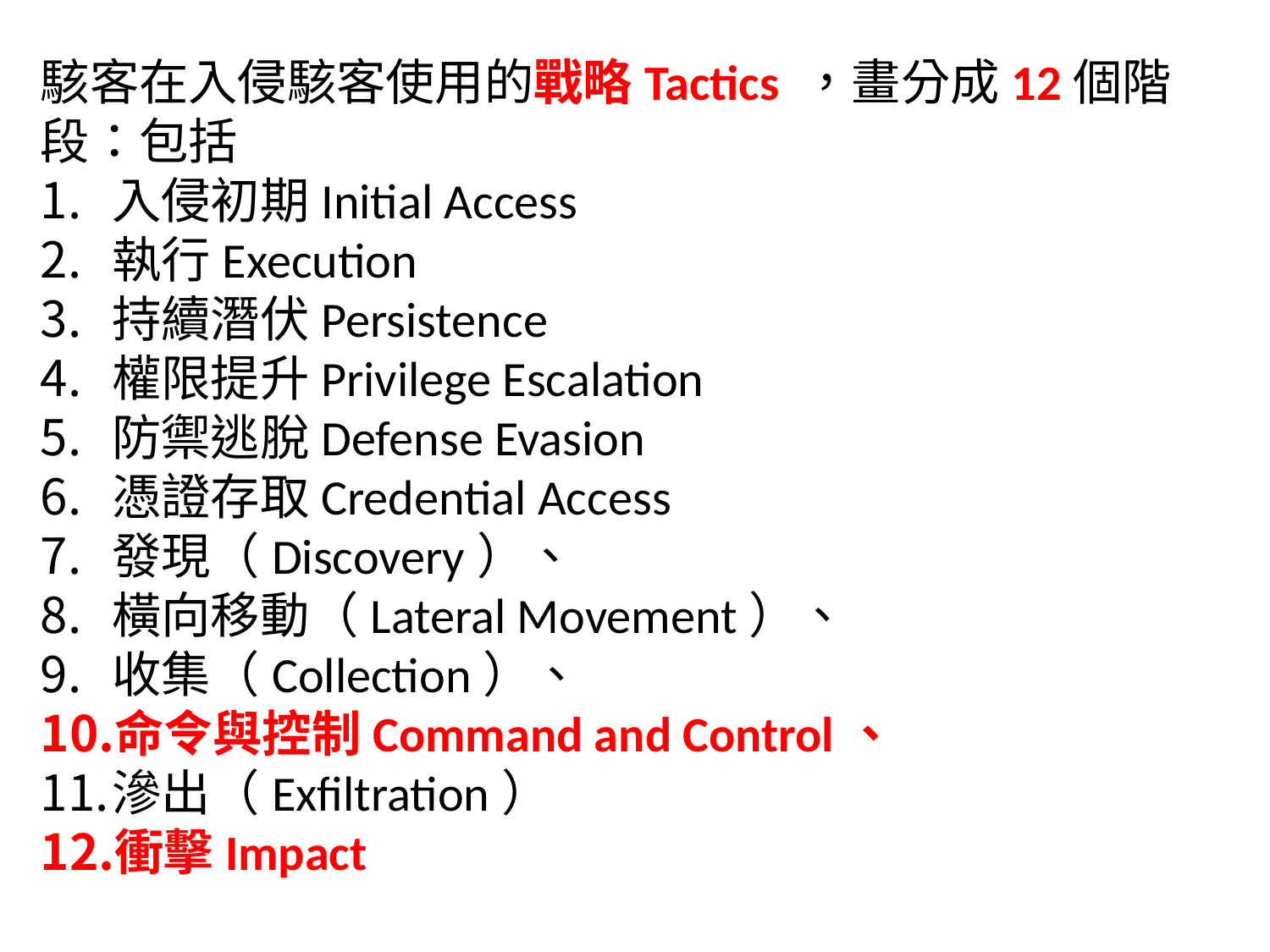

駭客在入侵駭客使用的戰略Tactics ，畫分成12個階段：包括
入侵初期Initial Access
執行Execution
持續潛伏Persistence
權限提升Privilege Escalation
防禦逃脫Defense Evasion
憑證存取Credential Access
發現（Discovery）、
橫向移動（Lateral Movement）、
收集（Collection）、
命令與控制Command and Control、
滲出（Exfiltration）
衝擊Impact